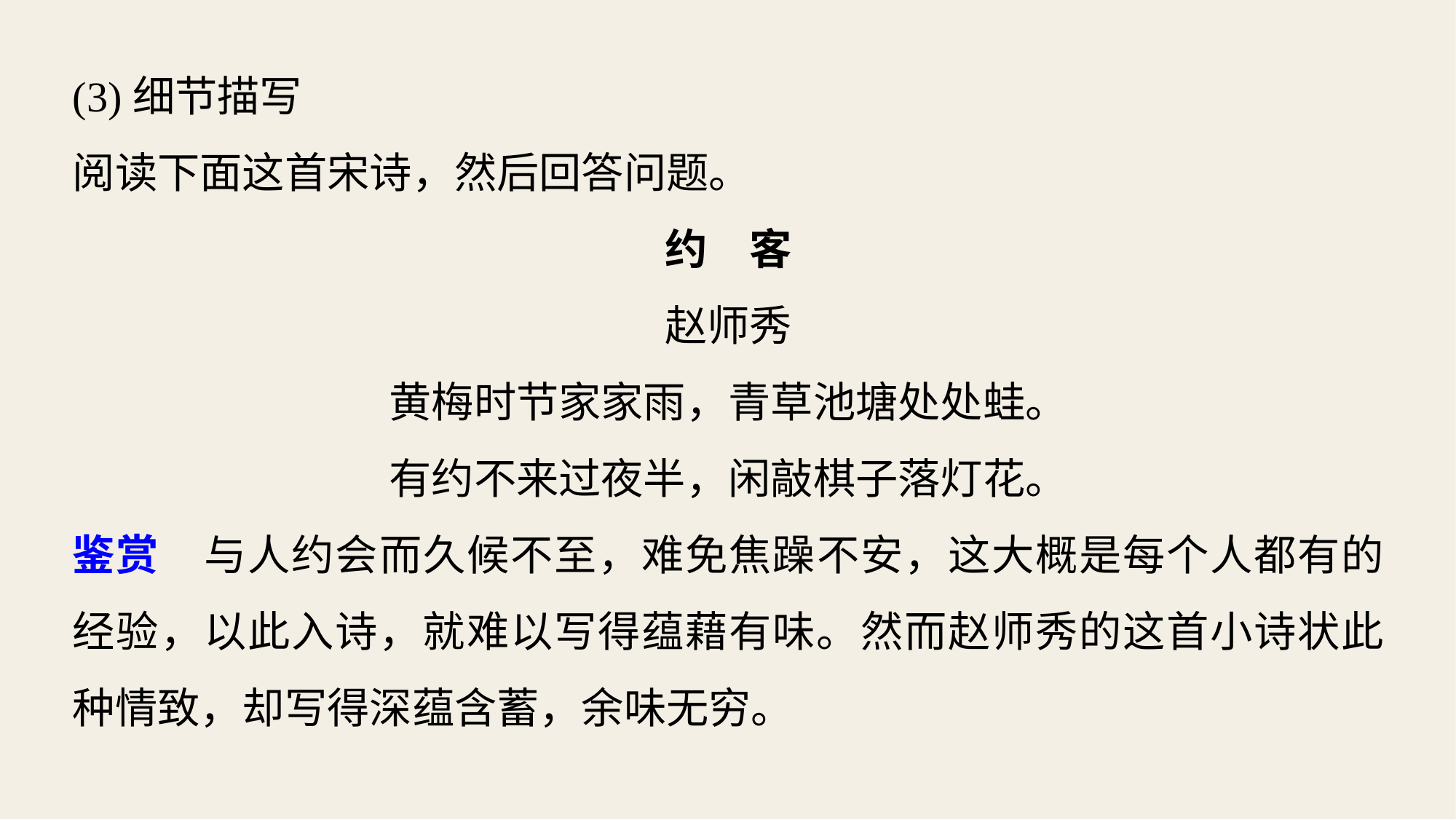

(3)细节描写
阅读下面这首宋诗，然后回答问题。
约　客
赵师秀
黄梅时节家家雨，青草池塘处处蛙。
有约不来过夜半，闲敲棋子落灯花。
鉴赏　与人约会而久候不至，难免焦躁不安，这大概是每个人都有的经验，以此入诗，就难以写得蕴藉有味。然而赵师秀的这首小诗状此种情致，却写得深蕴含蓄，余味无穷。